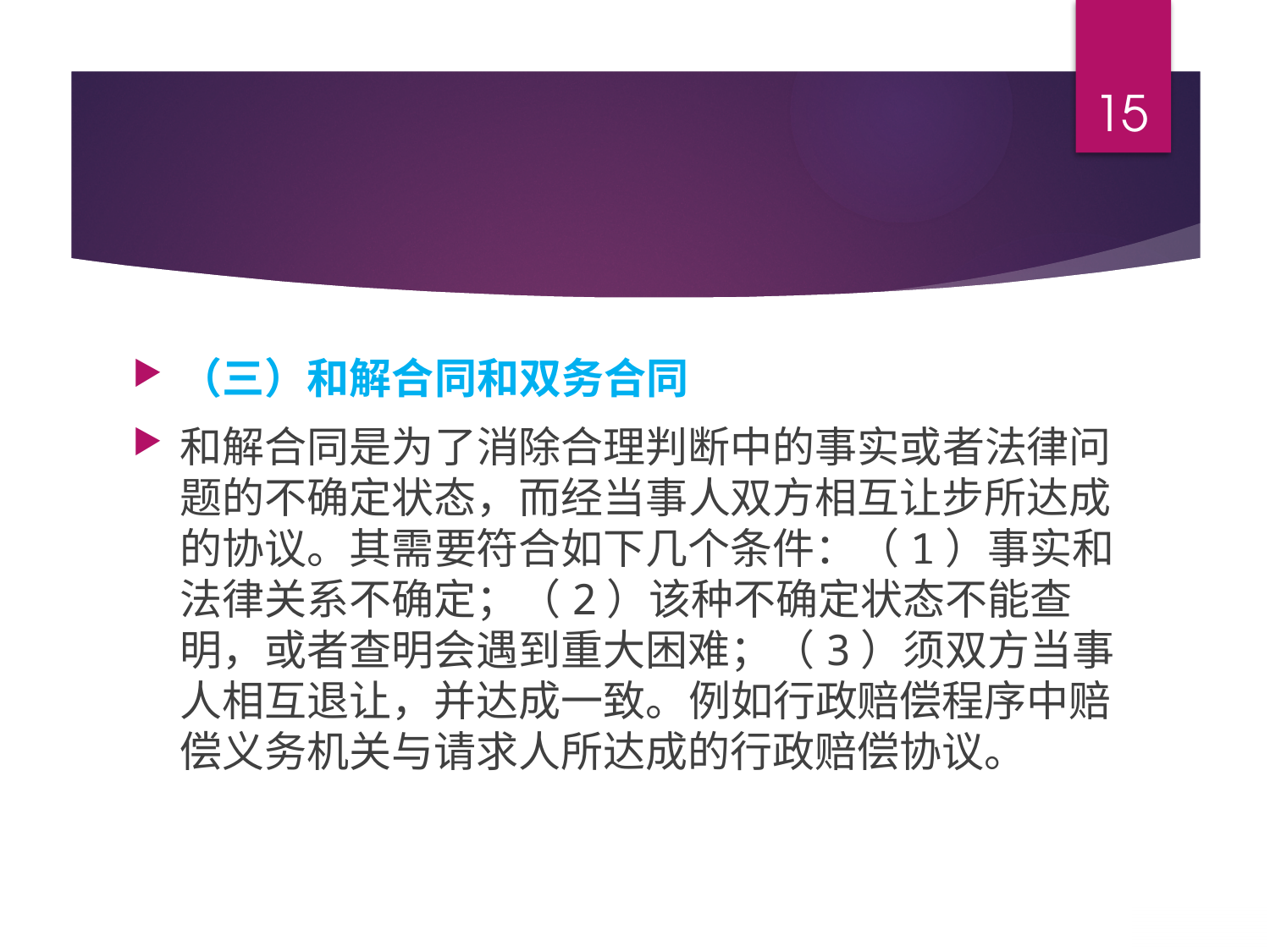

15
#
（三）和解合同和双务合同
和解合同是为了消除合理判断中的事实或者法律问题的不确定状态，而经当事人双方相互让步所达成的协议。其需要符合如下几个条件：（1）事实和法律关系不确定；（2）该种不确定状态不能查明，或者查明会遇到重大困难；（3）须双方当事人相互退让，并达成一致。例如行政赔偿程序中赔偿义务机关与请求人所达成的行政赔偿协议。